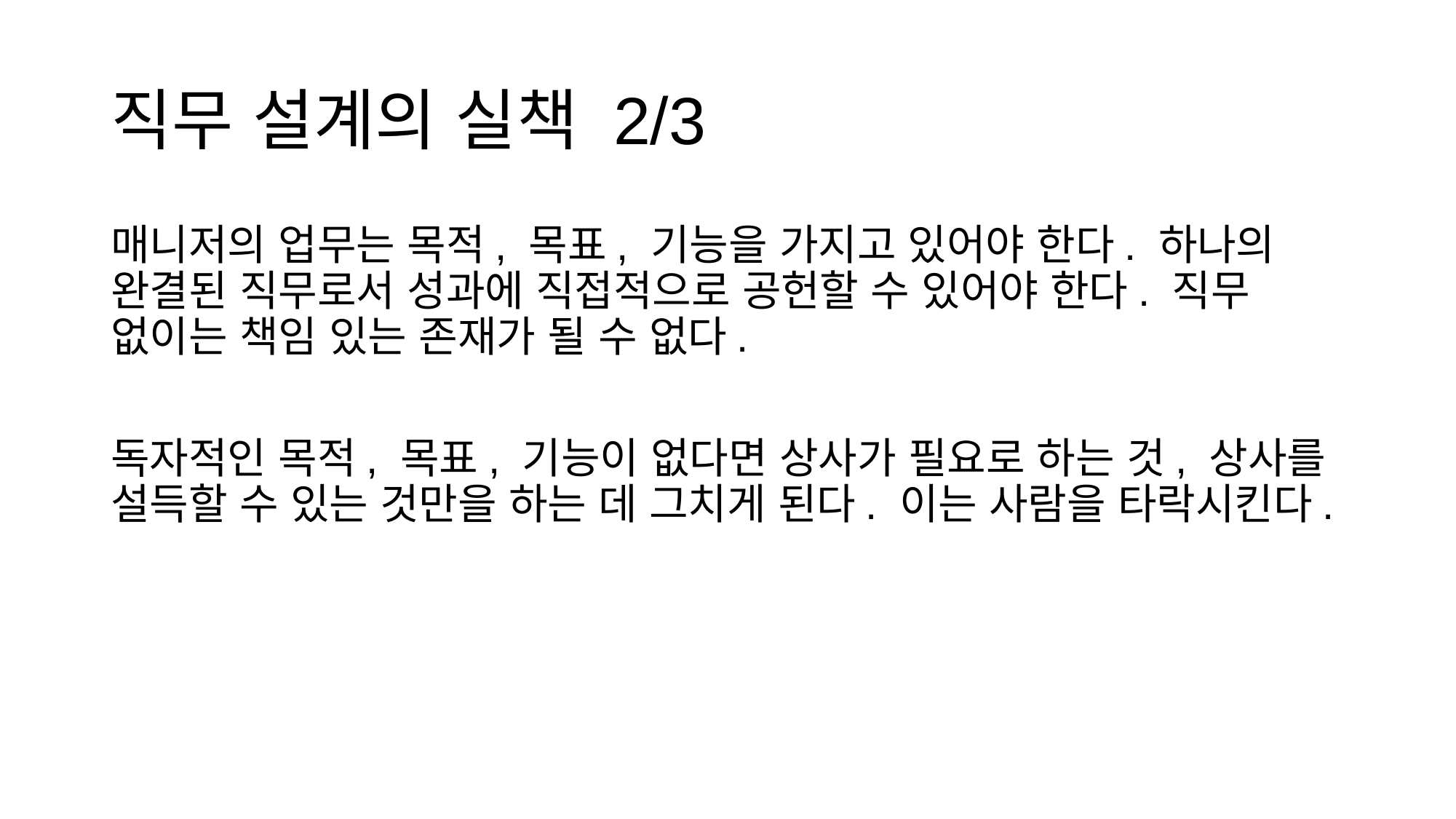

# 직무 설계의 실책 2/3
매니저의 업무는 목적, 목표, 기능을 가지고 있어야 한다. 하나의 완결된 직무로서 성과에 직접적으로 공헌할 수 있어야 한다. 직무 없이는 책임 있는 존재가 될 수 없다.

독자적인 목적, 목표, 기능이 없다면 상사가 필요로 하는 것, 상사를 설득할 수 있는 것만을 하는 데 그치게 된다. 이는 사람을 타락시킨다.